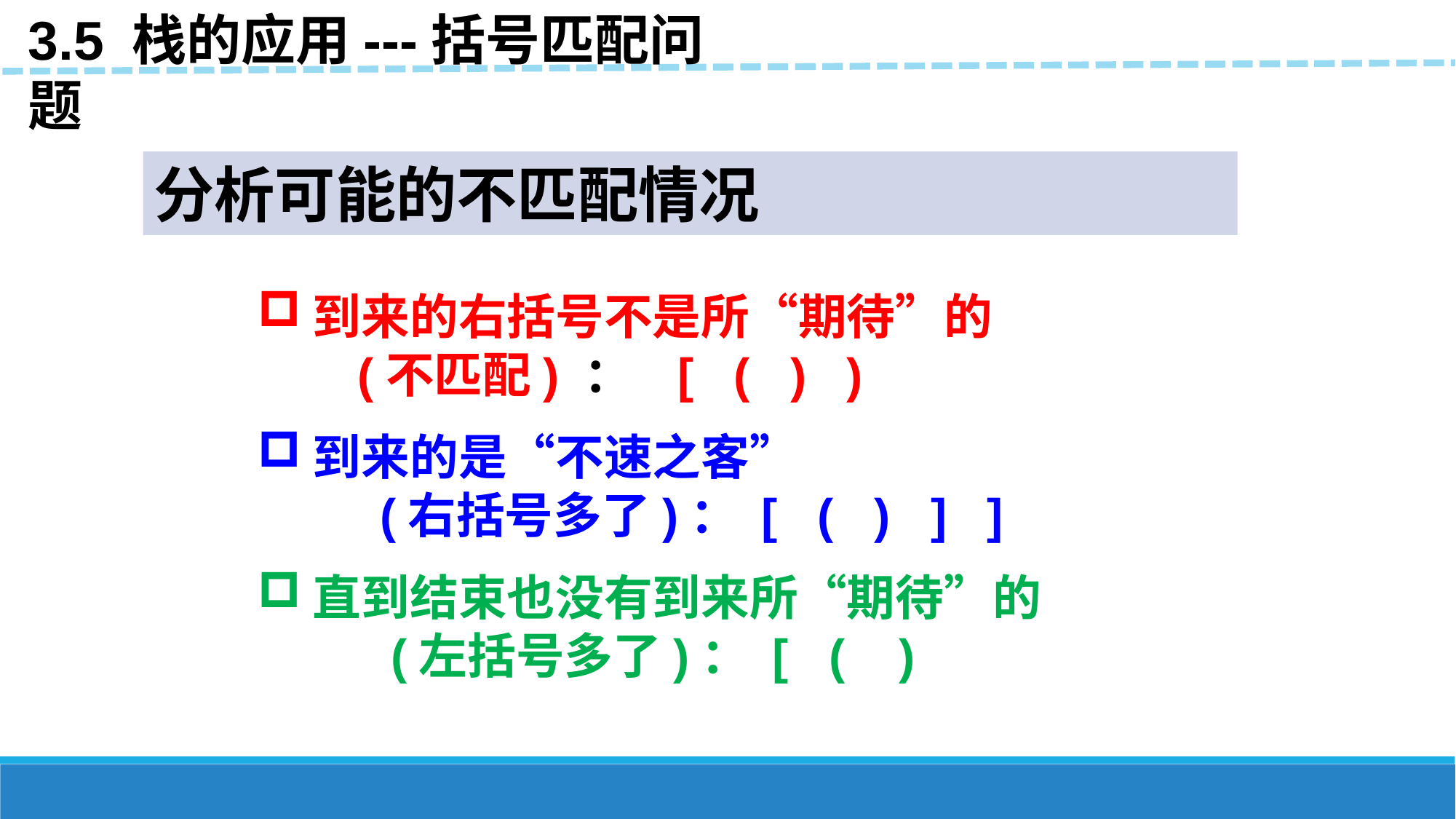

3.5 栈的应用---括号匹配问题
分析可能的不匹配情况
到来的右括号不是所“期待”的               (不匹配) ：   [   (   )   )
到来的是“不速之客”                                   (右括号多了)： [   (   )   ]   ]
直到结束也没有到来所“期待”的              (左括号多了)： [   (    )